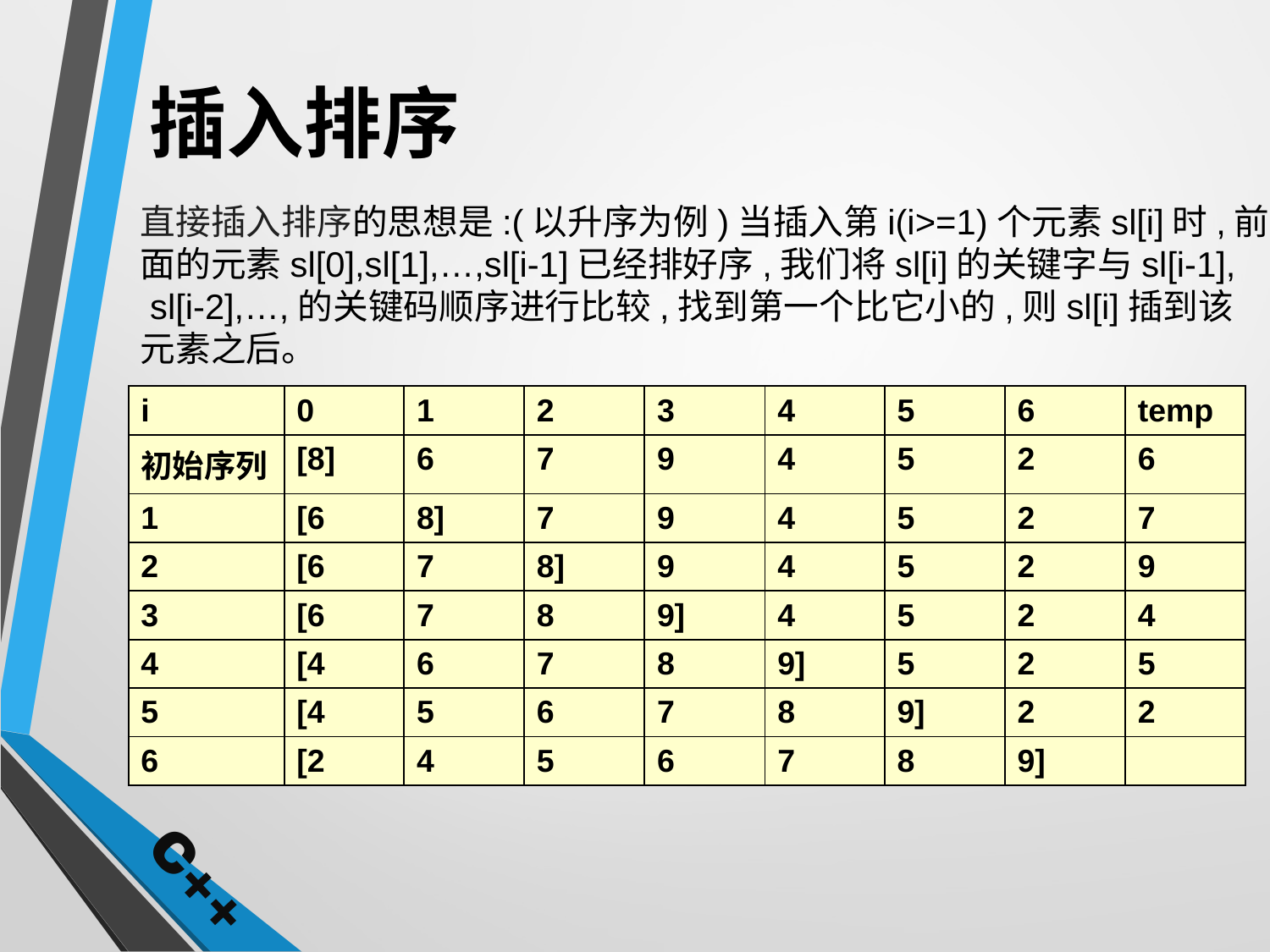

# 插入排序
直接插入排序的思想是:(以升序为例)当插入第i(i>=1)个元素sl[i]时,前
面的元素sl[0],sl[1],…,sl[i-1]已经排好序,我们将sl[i]的关键字与sl[i-1],
 sl[i-2],…,的关键码顺序进行比较,找到第一个比它小的,则sl[i]插到该
元素之后。
| i | 0 | 1 | 2 | 3 | 4 | 5 | 6 | temp |
| --- | --- | --- | --- | --- | --- | --- | --- | --- |
| 初始序列 | [8] | 6 | 7 | 9 | 4 | 5 | 2 | 6 |
| 1 | [6 | 8] | 7 | 9 | 4 | 5 | 2 | 7 |
| 2 | [6 | 7 | 8] | 9 | 4 | 5 | 2 | 9 |
| 3 | [6 | 7 | 8 | 9] | 4 | 5 | 2 | 4 |
| 4 | [4 | 6 | 7 | 8 | 9] | 5 | 2 | 5 |
| 5 | [4 | 5 | 6 | 7 | 8 | 9] | 2 | 2 |
| 6 | [2 | 4 | 5 | 6 | 7 | 8 | 9] |  |